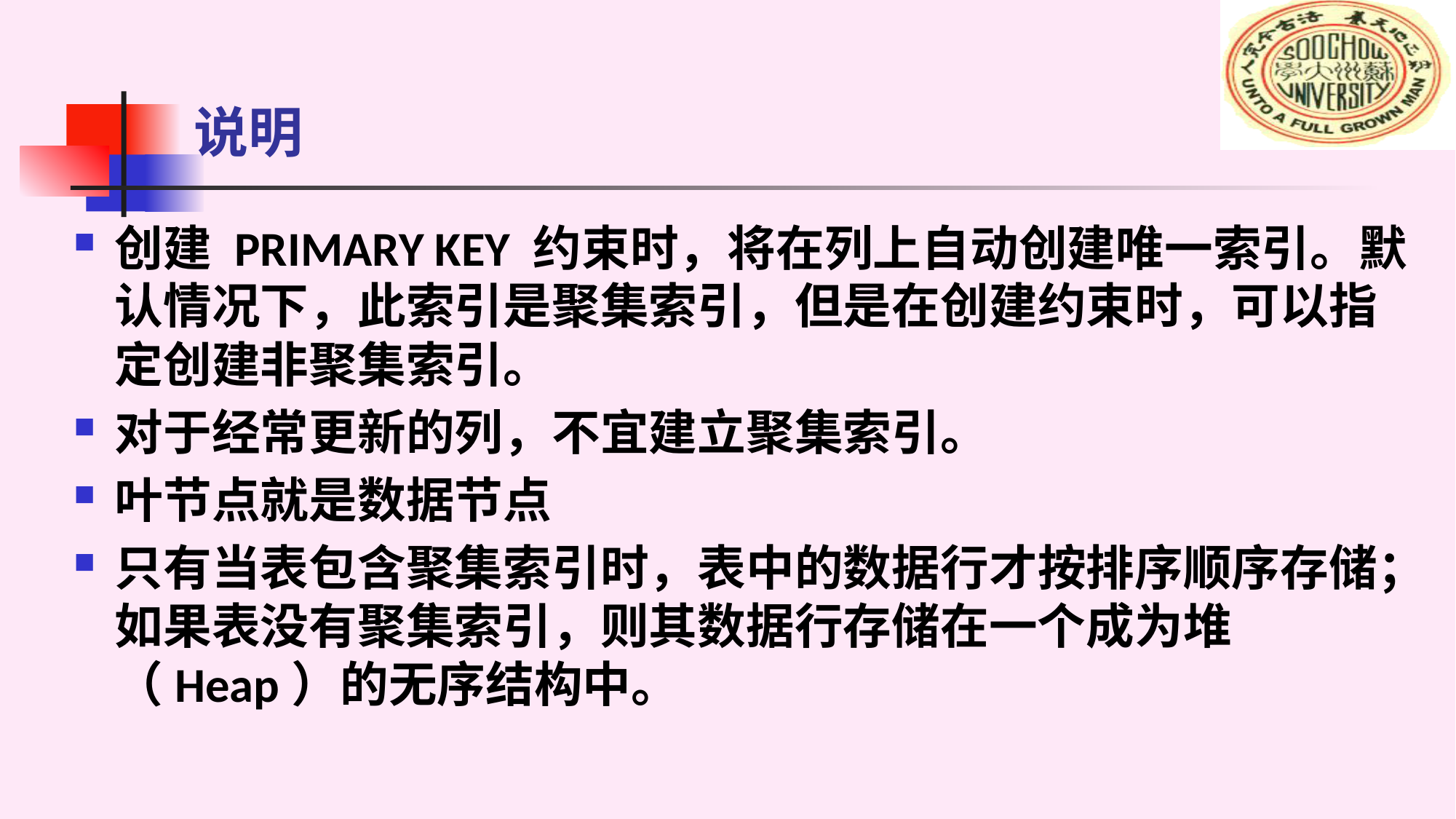

# 说明
创建 PRIMARY KEY 约束时，将在列上自动创建唯一索引。默认情况下，此索引是聚集索引，但是在创建约束时，可以指定创建非聚集索引。
对于经常更新的列，不宜建立聚集索引。
叶节点就是数据节点
只有当表包含聚集索引时，表中的数据行才按排序顺序存储；如果表没有聚集索引，则其数据行存储在一个成为堆（Heap）的无序结构中。